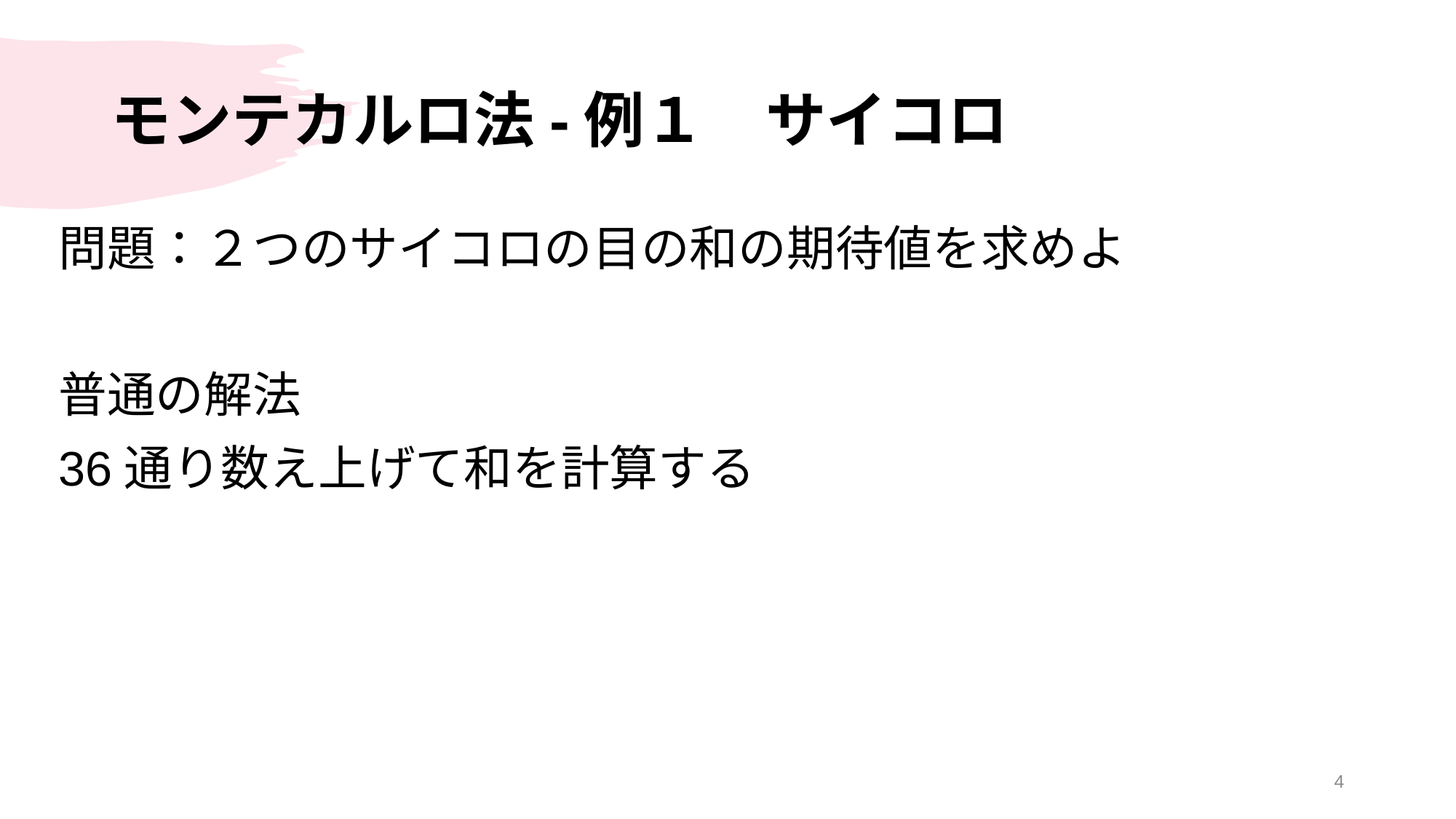

# モンテカルロ法-例１　サイコロ
問題：２つのサイコロの目の和の期待値を求めよ

普通の解法
36通り数え上げて和を計算する

4